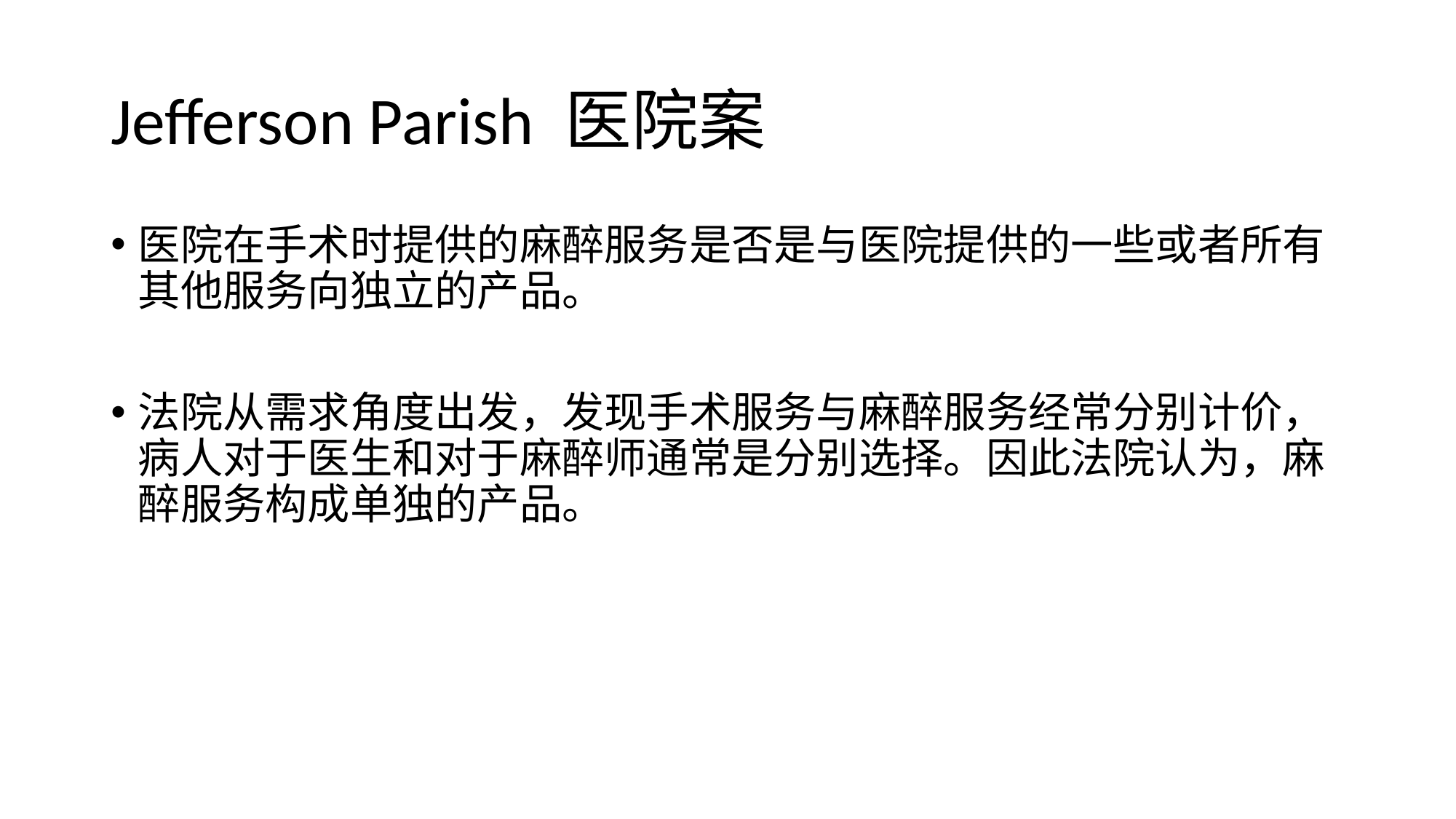

# Jefferson Parish 医院案
医院在手术时提供的麻醉服务是否是与医院提供的一些或者所有其他服务向独立的产品。

法院从需求角度出发，发现手术服务与麻醉服务经常分别计价，病人对于医生和对于麻醉师通常是分别选择。因此法院认为，麻醉服务构成单独的产品。